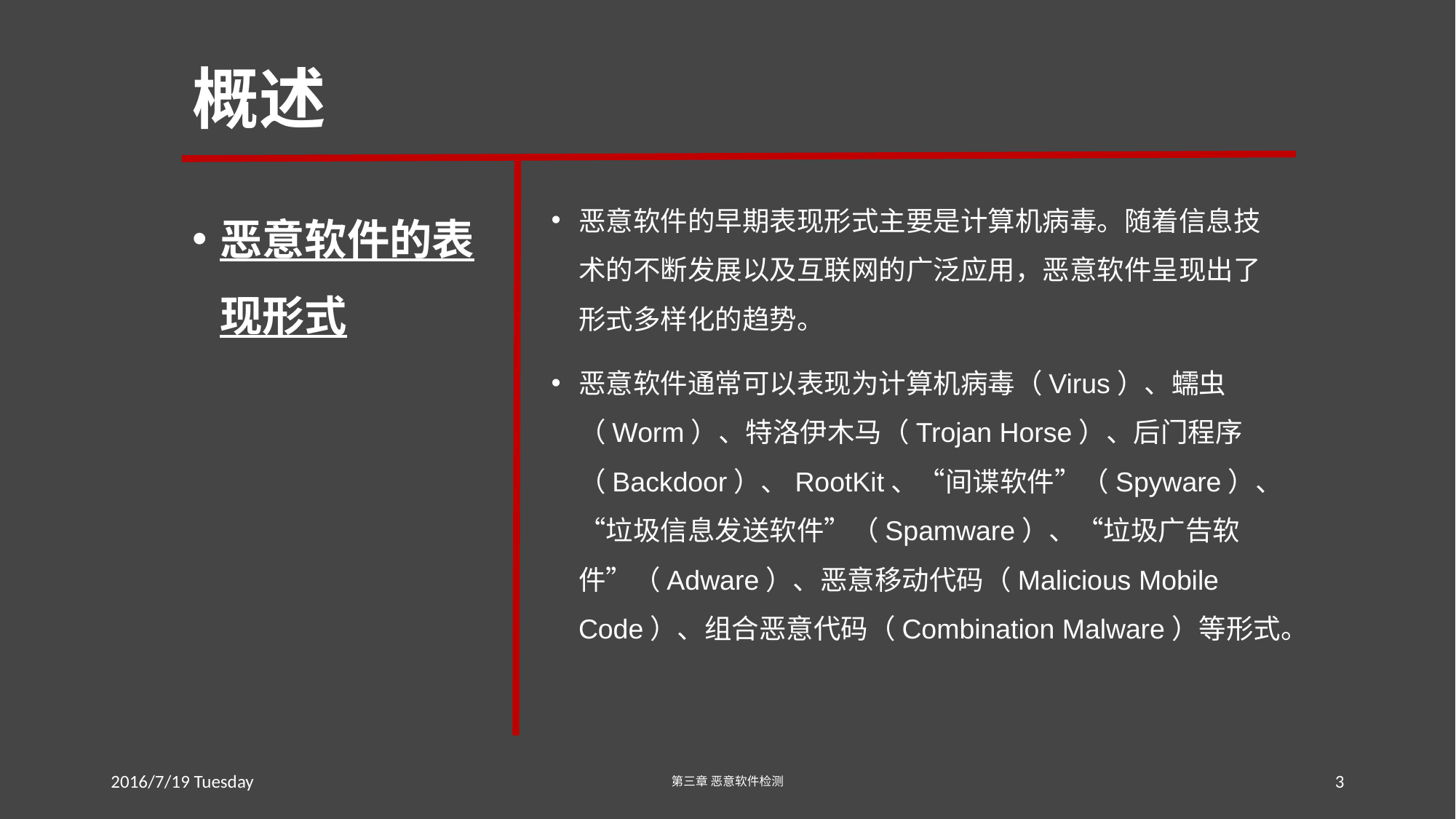

# 概述
恶意软件的表现形式
恶意软件的早期表现形式主要是计算机病毒。随着信息技术的不断发展以及互联网的广泛应用，恶意软件呈现出了形式多样化的趋势。
恶意软件通常可以表现为计算机病毒（Virus）、蠕虫（Worm）、特洛伊木马（Trojan Horse）、后门程序（Backdoor）、RootKit、“间谍软件”（Spyware）、“垃圾信息发送软件”（Spamware）、“垃圾广告软件”（Adware）、恶意移动代码（Malicious Mobile Code）、组合恶意代码（Combination Malware）等形式。
2016/7/19 Tuesday
第三章 恶意软件检测
3